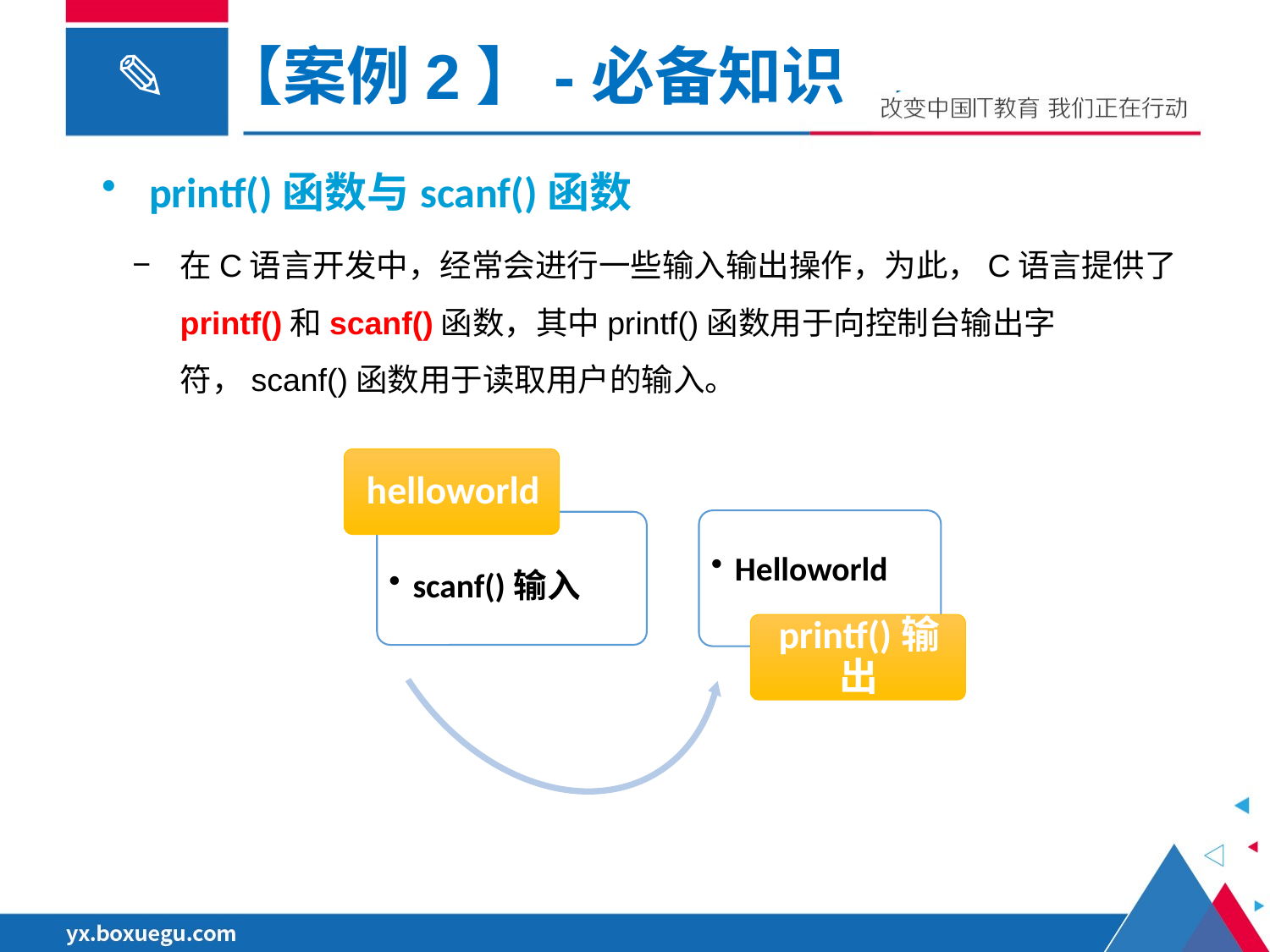

【案例2】-必备知识
printf()函数与scanf()函数
在C语言开发中，经常会进行一些输入输出操作，为此，C语言提供了printf()和scanf()函数，其中printf()函数用于向控制台输出字符，scanf()函数用于读取用户的输入。

scanf()输入
helloworld
Helloworld
printf()输出